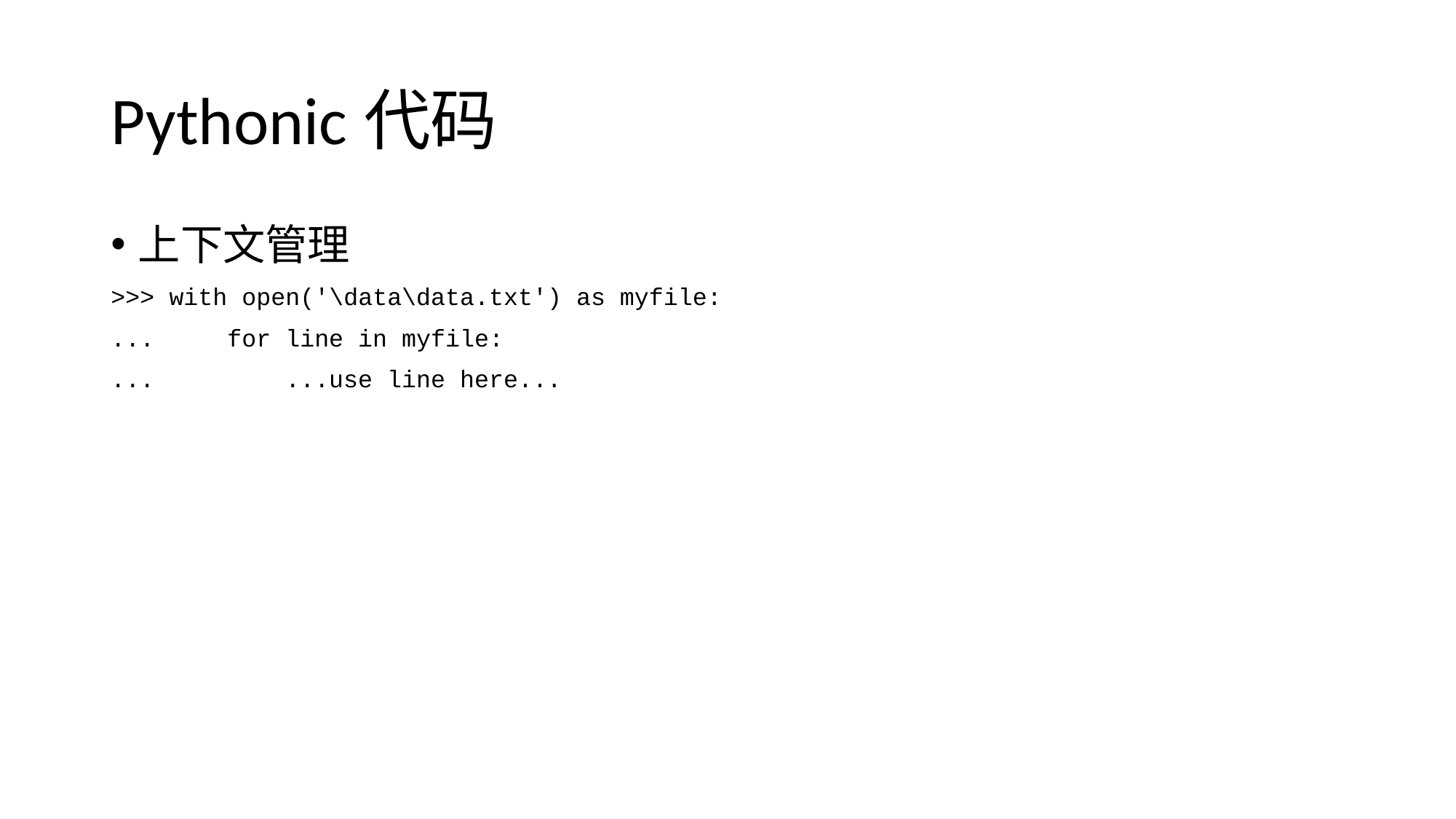

# Pythonic代码
上下文管理
>>> with open('\data\data.txt') as myfile:
...     for line in myfile:
...         ...use line here...